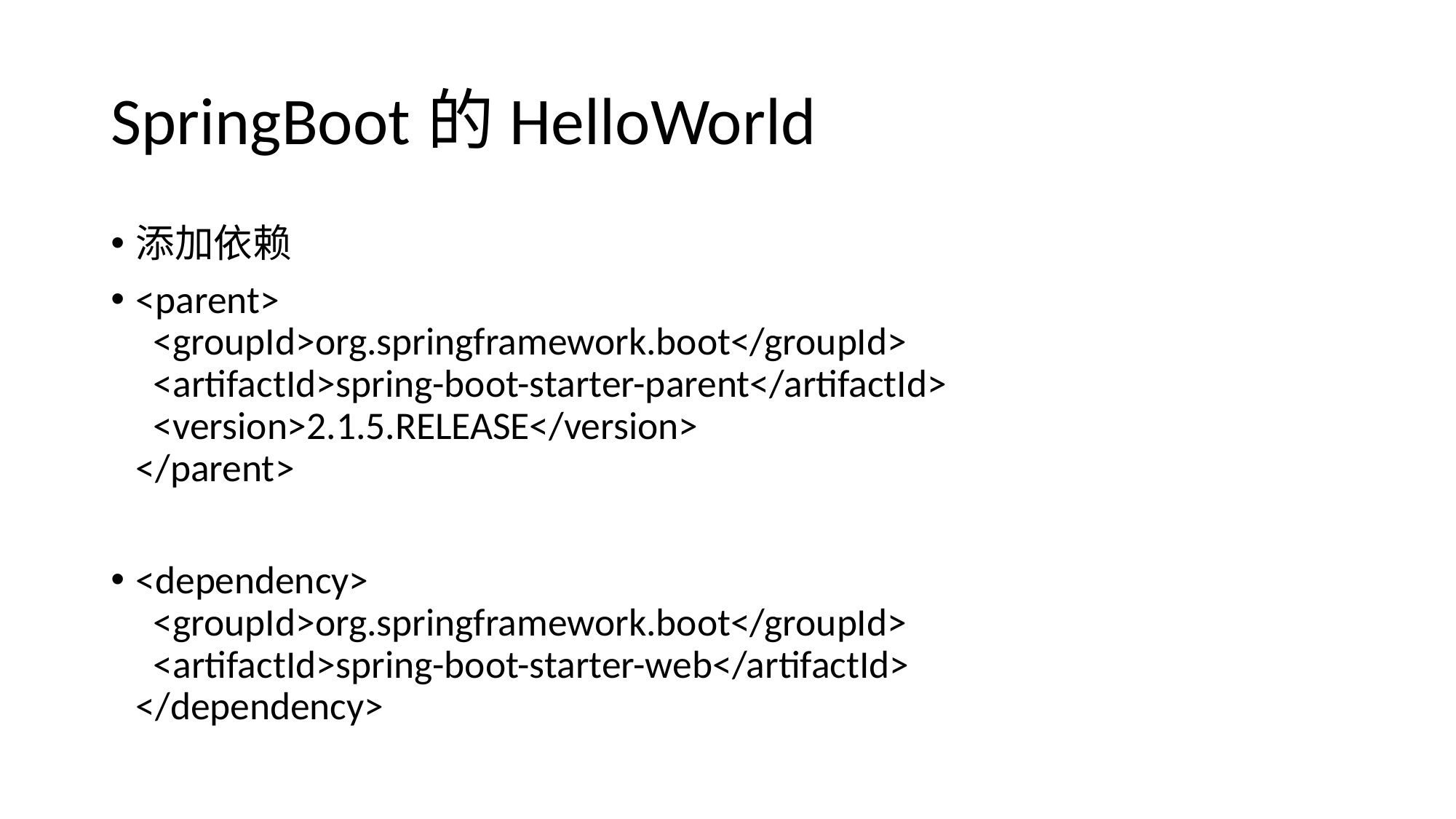

# SpringBoot的HelloWorld
添加依赖
<parent>
  <groupId>org.springframework.boot</groupId>
  <artifactId>spring-boot-starter-parent</artifactId>
  <version>2.1.5.RELEASE</version>
</parent>

<dependency>
  <groupId>org.springframework.boot</groupId>
  <artifactId>spring-boot-starter-web</artifactId>
</dependency>